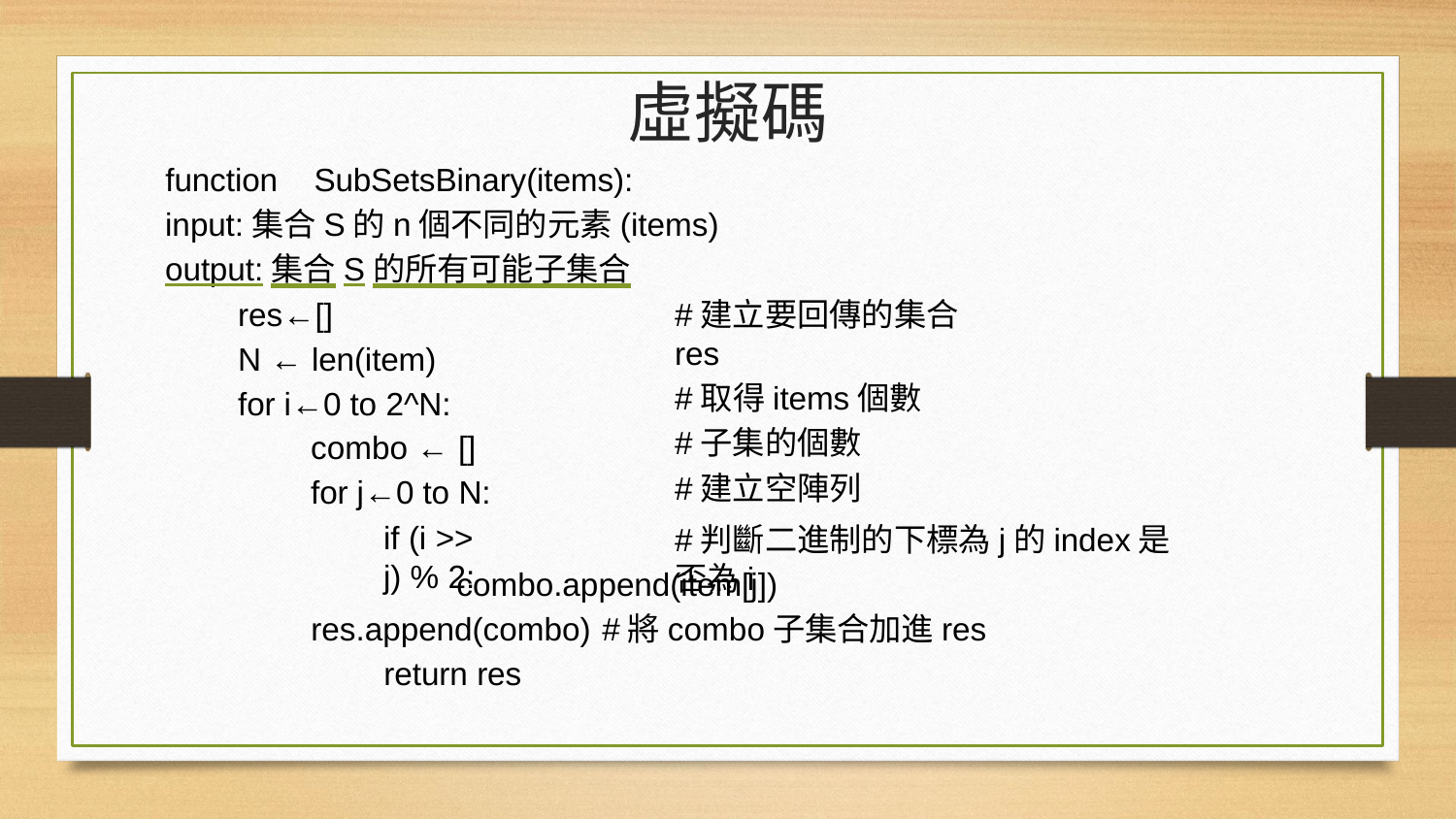

# 虛擬碼
function
SubSetsBinary(items):
input:集合S的n個不同的元素(items)
output:集合S的所有可能子集合
res←[]
N ← len(item)  for i←0 to 2^N:
combo ← []  for j←0 to N:
if (i >> j) % 2:
#建立要回傳的集合res
#取得items個數
#子集的個數
#建立空陣列
#判斷二進制的下標為j的index是否為i
combo.append(item[j])  res.append(combo)	#將combo子集合加進res
return res